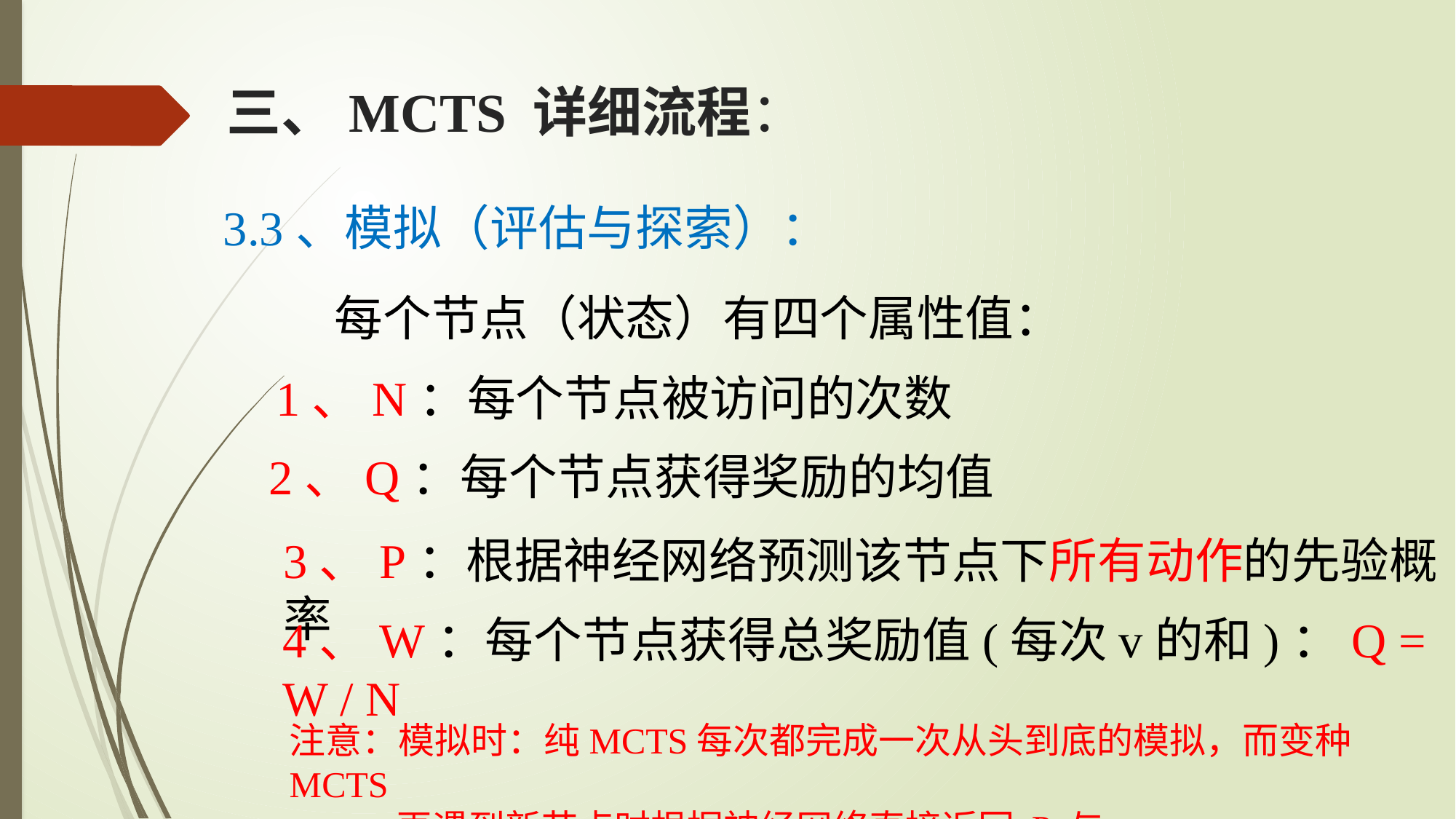

# 三、MCTS 详细流程：
3.3、模拟（评估与探索）：
每个节点（状态）有四个属性值：
1、N：每个节点被访问的次数
2、Q：每个节点获得奖励的均值
3、P：根据神经网络预测该节点下所有动作的先验概率
4、W：每个节点获得总奖励值(每次v的和)：Q = W / N
注意：模拟时：纯MCTS每次都完成一次从头到底的模拟，而变种MCTS
            再遇到新节点时根据神经网络直接返回 P 与 v